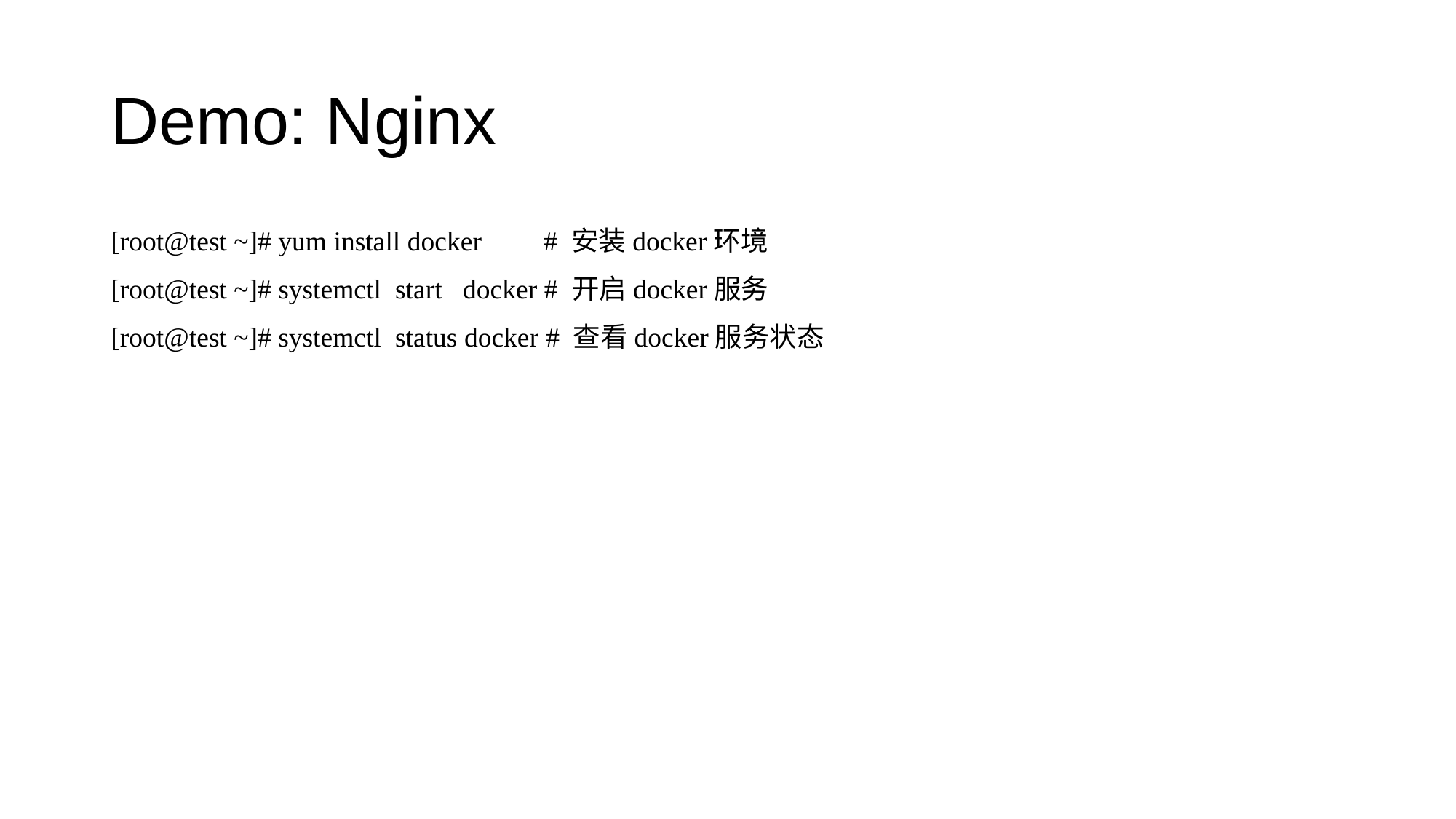

# Demo: Nginx
[root@test ~]# yum install docker         # 安装docker环境
[root@test ~]# systemctl  start   docker # 开启docker服务
[root@test ~]# systemctl  status docker # 查看docker服务状态